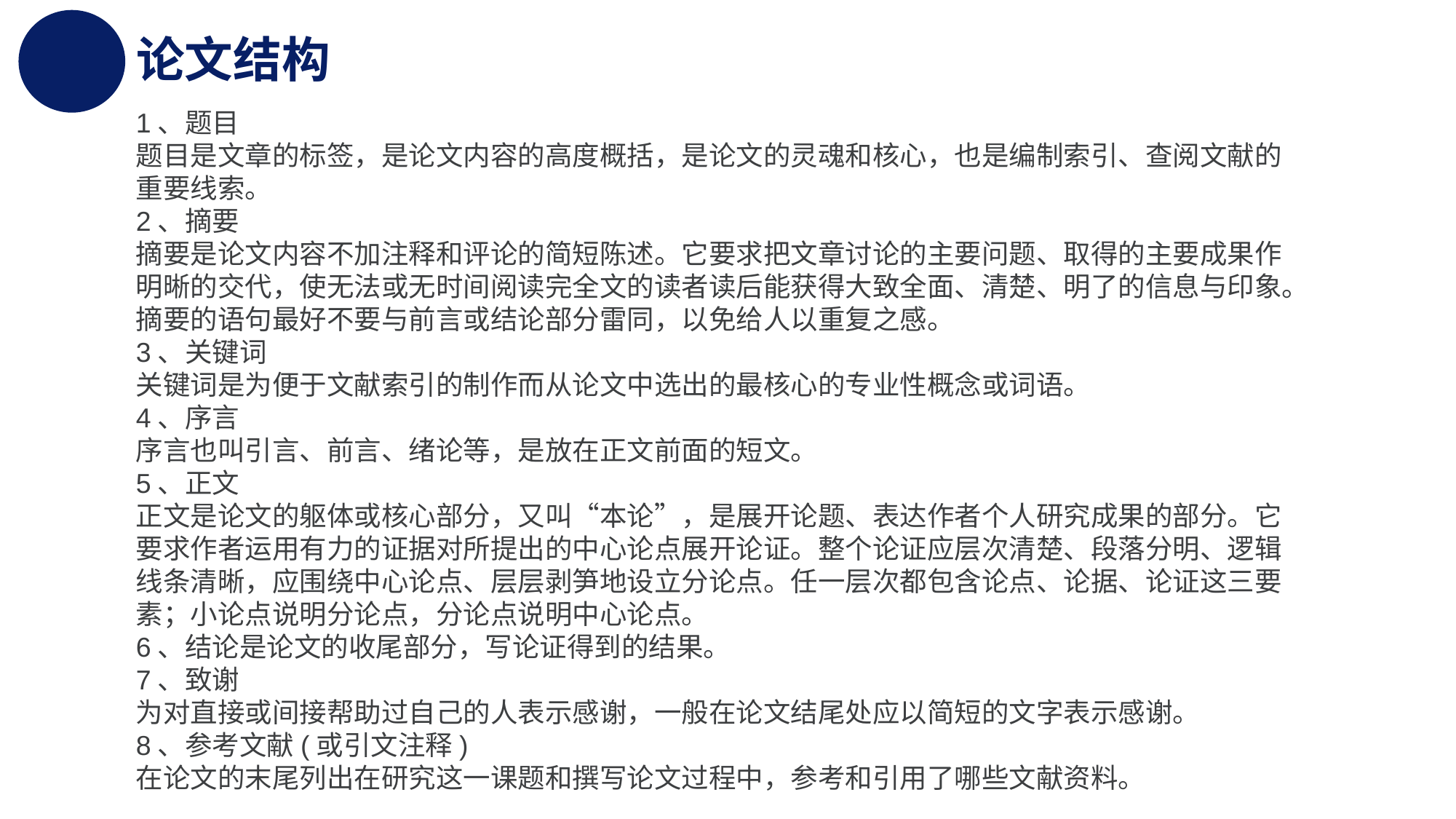

# 论文结构

1、题目
题目是文章的标签，是论文内容的高度概括，是论文的灵魂和核心，也是编制索引、查阅文献的重要线索。
2、摘要
摘要是论文内容不加注释和评论的简短陈述。它要求把文章讨论的主要问题、取得的主要成果作明晰的交代，使无法或无时间阅读完全文的读者读后能获得大致全面、清楚、明了的信息与印象。摘要的语句最好不要与前言或结论部分雷同，以免给人以重复之感。
3、关键词
关键词是为便于文献索引的制作而从论文中选出的最核心的专业性概念或词语。
4、序言
序言也叫引言、前言、绪论等，是放在正文前面的短文。
5、正文
正文是论文的躯体或核心部分，又叫“本论”，是展开论题、表达作者个人研究成果的部分。它要求作者运用有力的证据对所提出的中心论点展开论证。整个论证应层次清楚、段落分明、逻辑线条清晰，应围绕中心论点、层层剥笋地设立分论点。任一层次都包含论点、论据、论证这三要素；小论点说明分论点，分论点说明中心论点。
6、结论是论文的收尾部分，写论证得到的结果。
7、致谢
为对直接或间接帮助过自己的人表示感谢，一般在论文结尾处应以简短的文字表示感谢。
8、参考文献(或引文注释)
在论文的末尾列出在研究这一课题和撰写论文过程中，参考和引用了哪些文献资料。